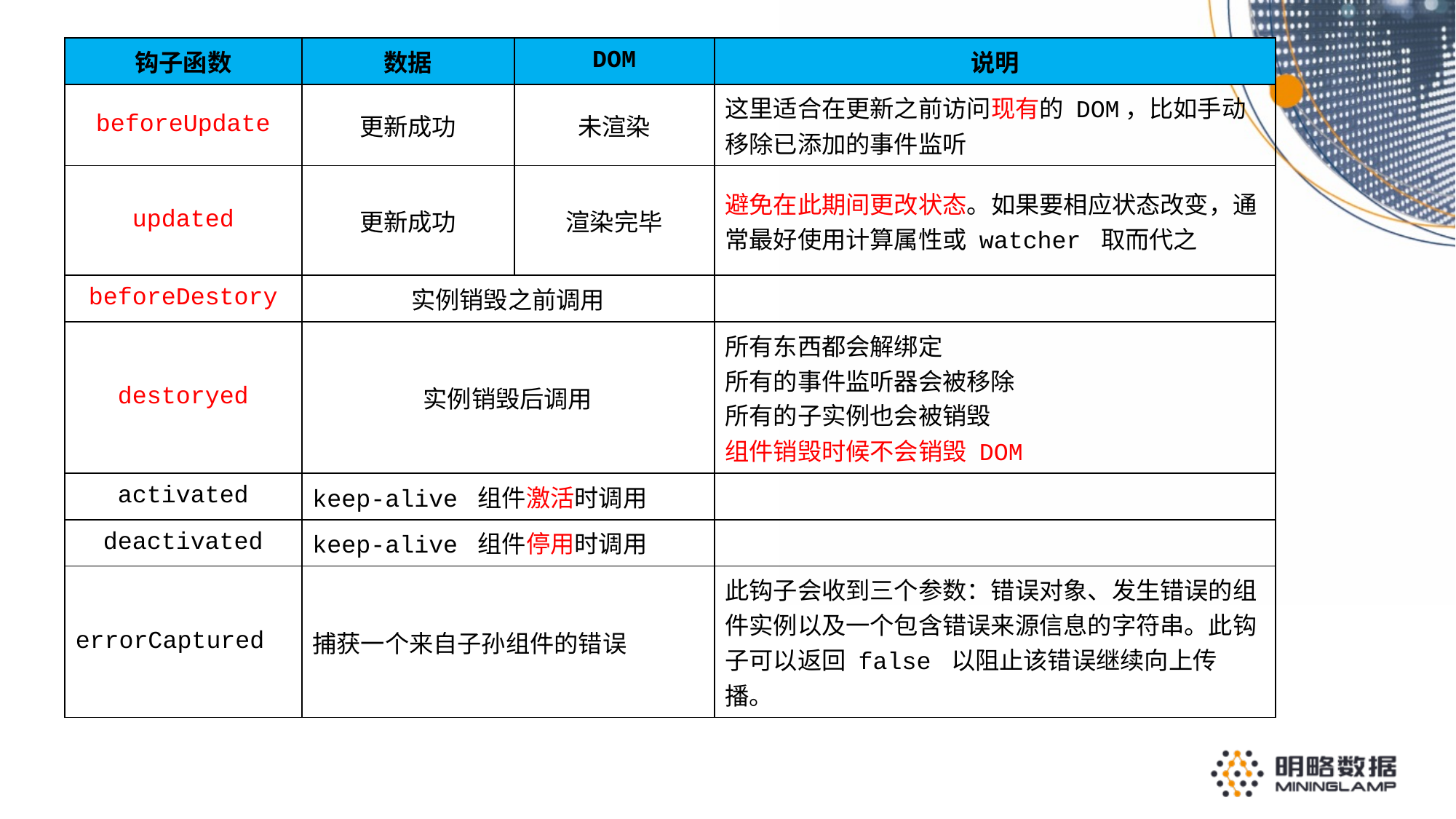

| 钩子函数 | 数据 | DOM | 说明 |
| --- | --- | --- | --- |
| beforeUpdate | 更新成功 | 未渲染 | 这里适合在更新之前访问现有的 DOM，比如手动移除已添加的事件监听 |
| updated | 更新成功 | 渲染完毕 | 避免在此期间更改状态。如果要相应状态改变，通常最好使用计算属性或 watcher 取而代之 |
| beforeDestory | 实例销毁之前调用 |  |  |
| destoryed | 实例销毁后调用 |  | 所有东西都会解绑定 所有的事件监听器会被移除 所有的子实例也会被销毁 组件销毁时候不会销毁 DOM |
| activated | keep-alive 组件激活时调用 |  |  |
| deactivated | keep-alive 组件停用时调用 |  |  |
| errorCaptured | 捕获一个来自子孙组件的错误 |  | 此钩子会收到三个参数：错误对象、发生错误的组件实例以及一个包含错误来源信息的字符串。此钩子可以返回 false 以阻止该错误继续向上传播。 |